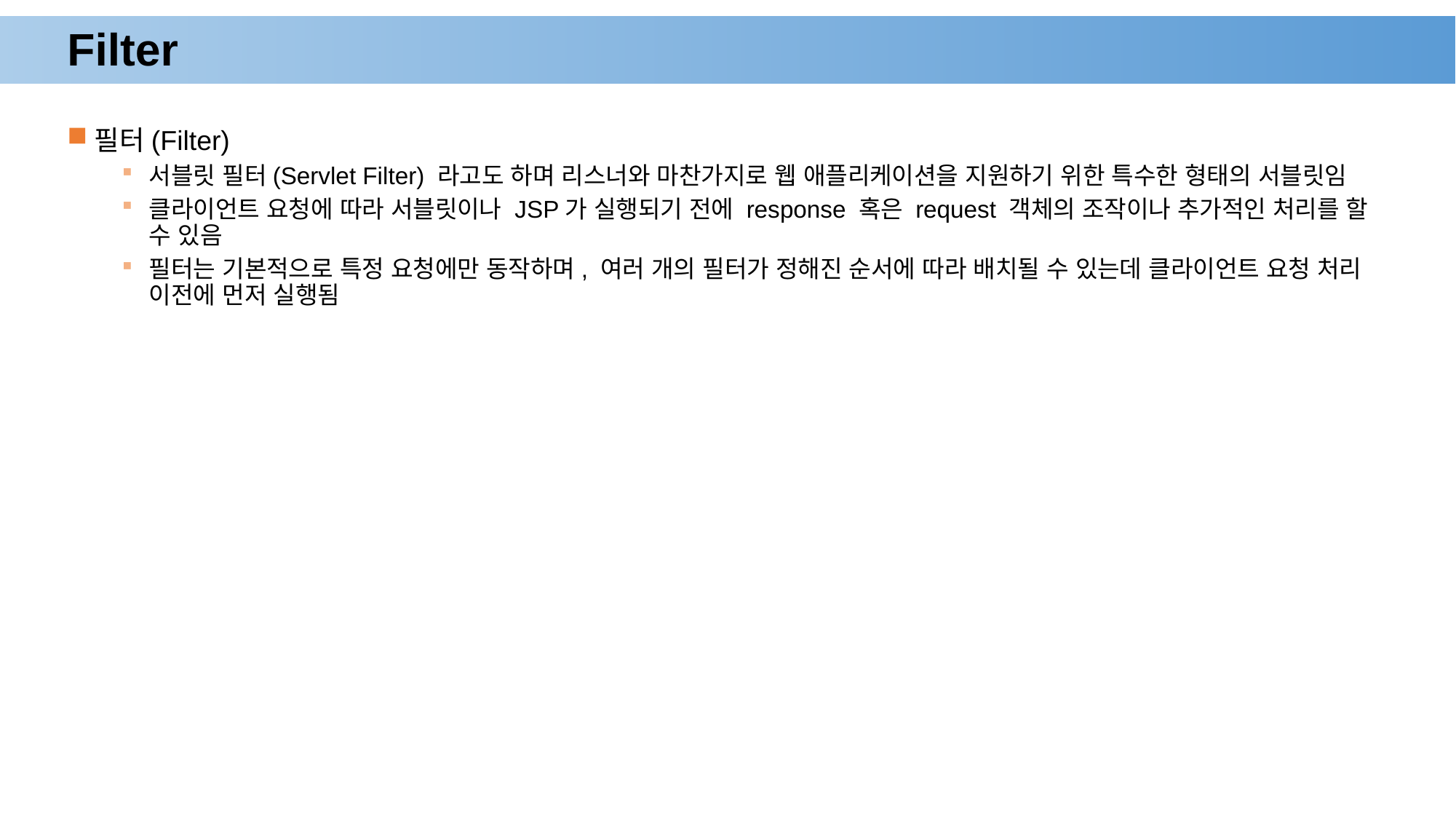

# Filter
필터(Filter)
서블릿 필터(Servlet Filter) 라고도 하며 리스너와 마찬가지로 웹 애플리케이션을 지원하기 위한 특수한 형태의 서블릿임
클라이언트 요청에 따라 서블릿이나 JSP가 실행되기 전에 response 혹은 request 객체의 조작이나 추가적인 처리를 할 수 있음
필터는 기본적으로 특정 요청에만 동작하며, 여러 개의 필터가 정해진 순서에 따라 배치될 수 있는데 클라이언트 요청 처리 이전에 먼저 실행됨